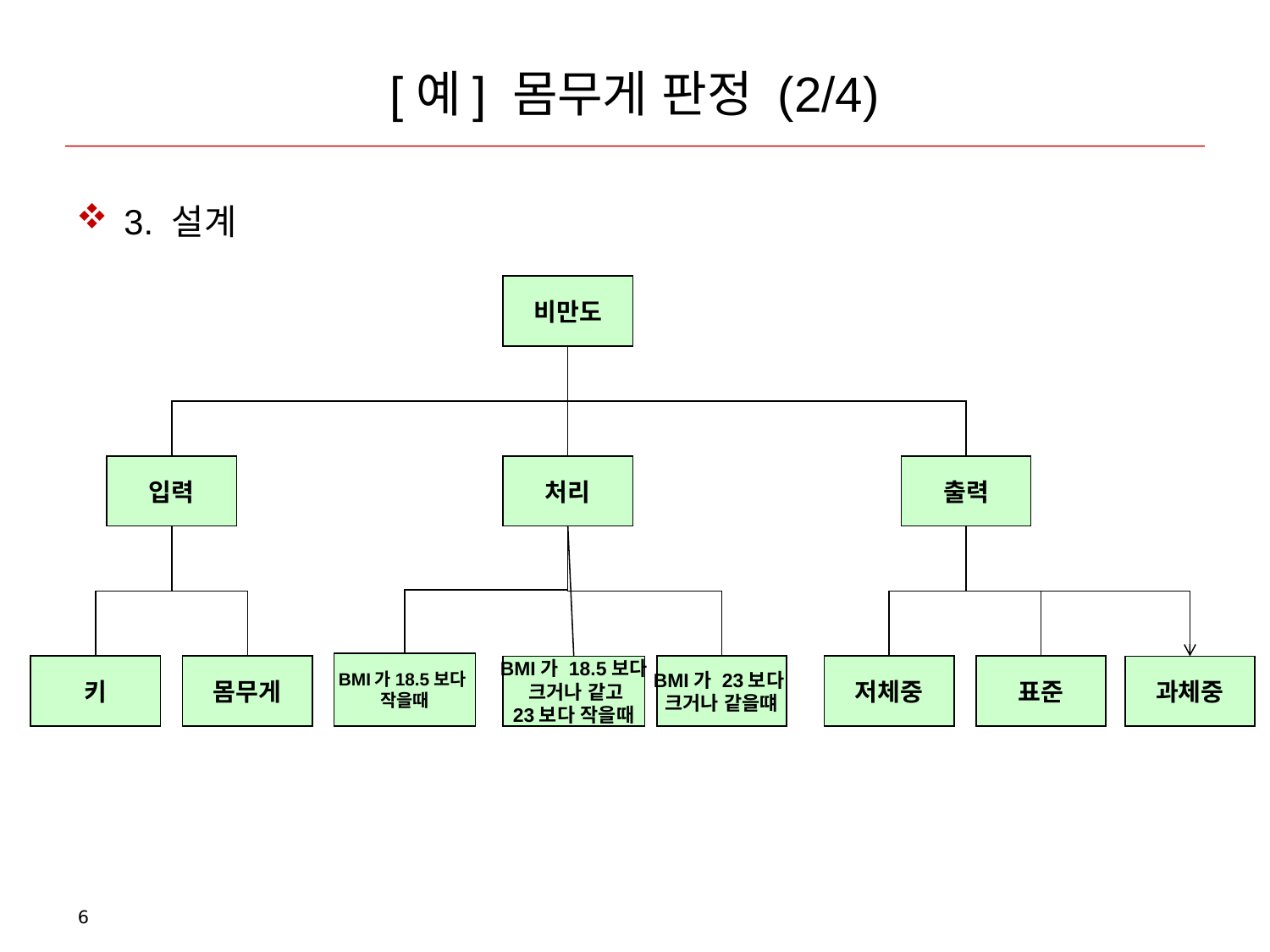

# [예] 몸무게 판정 (2/4)
3. 설계

비만도
입력
처리
출력
BMI가18.5보다
작을때
키
몸무게
BMI가 23보다
크거나 같을떄
저체중
표준
BMI가 18.5보다
 크거나 같고
23보다 작을때
과체중
6